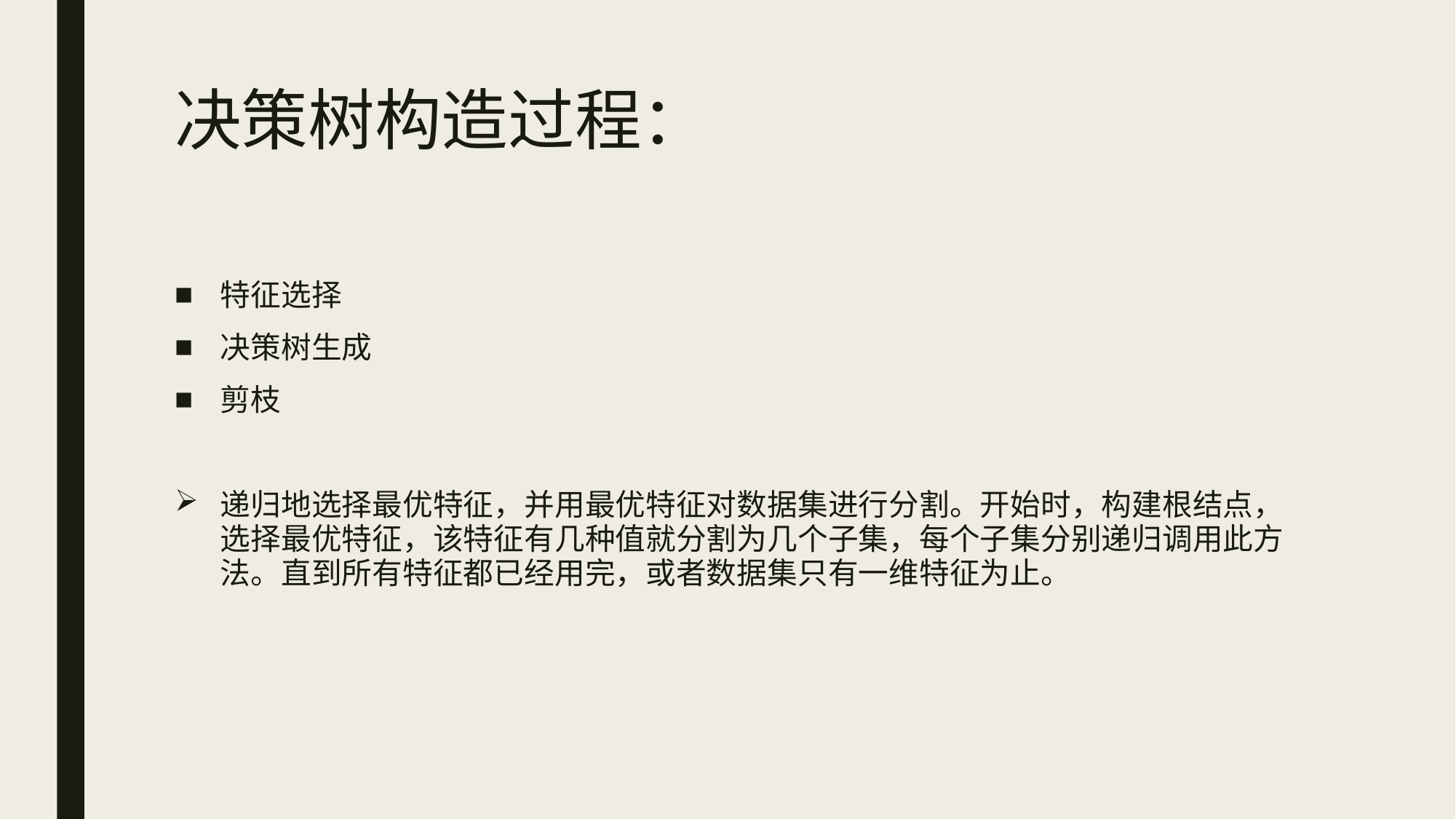

# 决策树构造过程：
特征选择
决策树生成
剪枝

递归地选择最优特征，并用最优特征对数据集进行分割。开始时，构建根结点，选择最优特征，该特征有几种值就分割为几个子集，每个子集分别递归调用此方法。直到所有特征都已经用完，或者数据集只有一维特征为止。